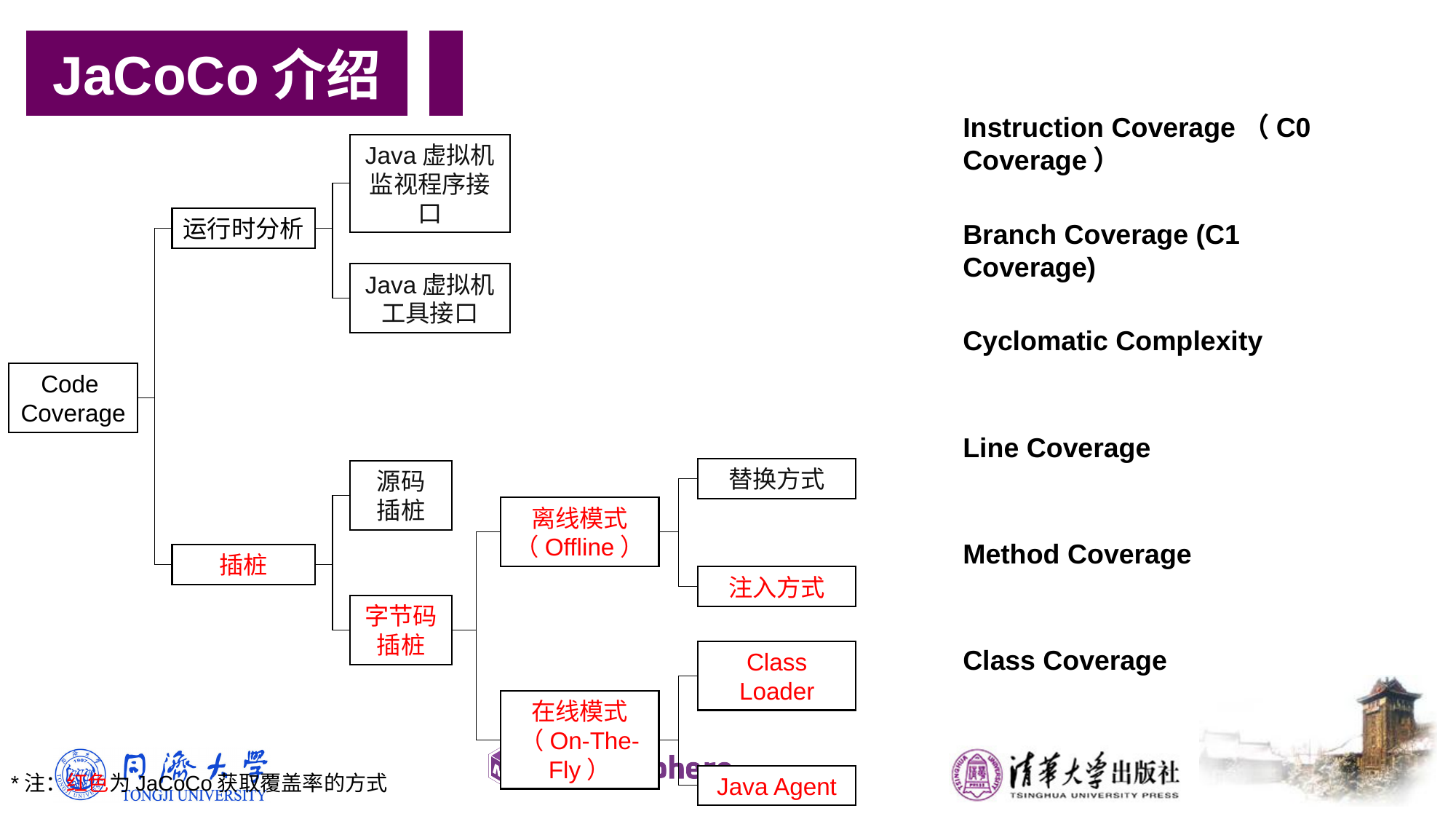

JaCoCo介绍
Instruction Coverage（C0 Coverage）
Java虚拟机监视程序接口
运行时分析
Branch Coverage (C1 Coverage)
Java虚拟机工具接口
Cyclomatic Complexity
Code
Coverage
Line Coverage
替换方式
源码
插桩
离线模式
（Offline）
Method Coverage
插桩
注入方式
字节码
插桩
Class Coverage
Class Loader
在线模式
（On-The-Fly）
*注：红色为JaCoCo获取覆盖率的方式
Java Agent